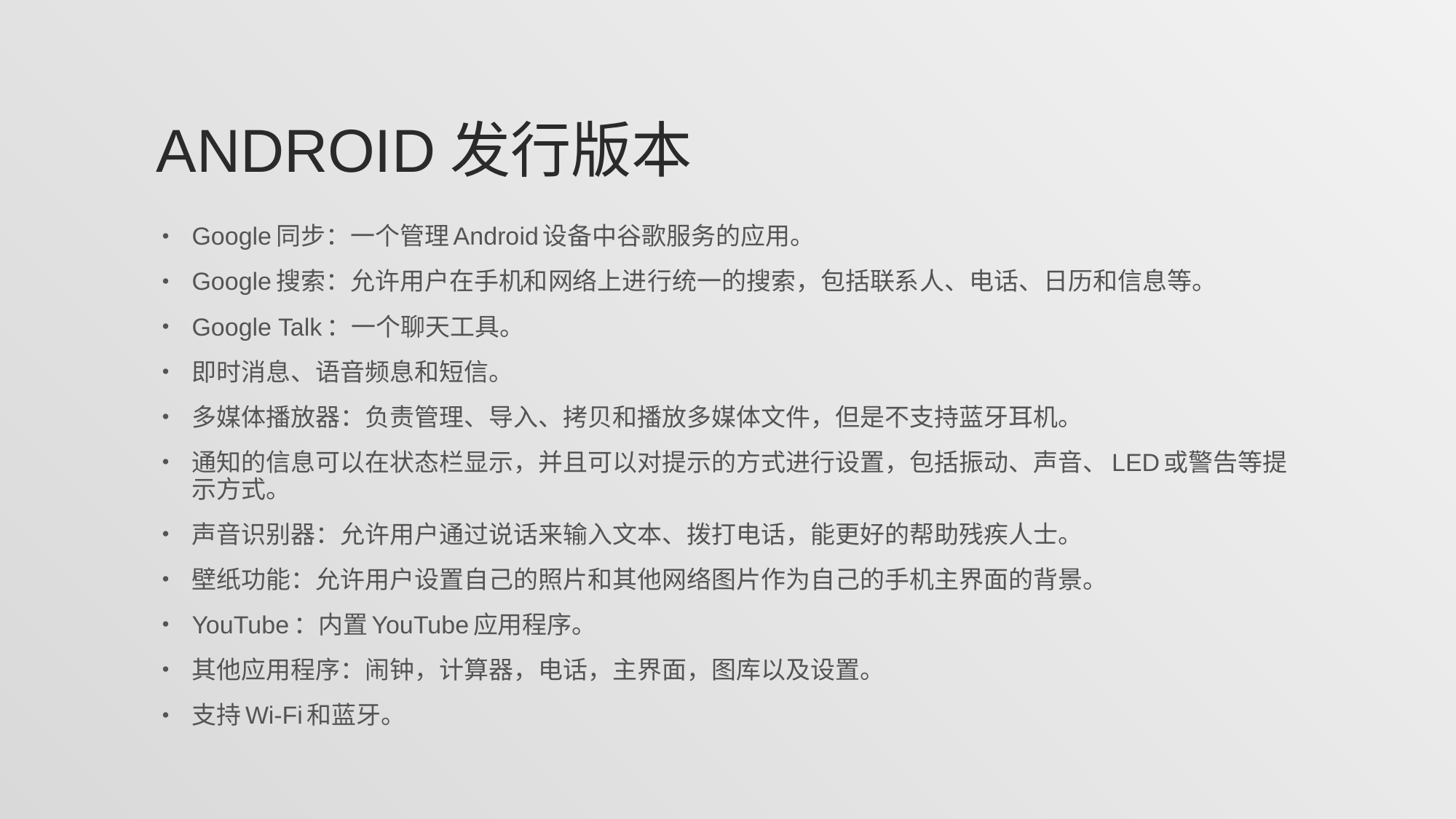

# Android发行版本
Google同步：一个管理Android设备中谷歌服务的应用。
Google搜索：允许用户在手机和网络上进行统一的搜索，包括联系人、电话、日历和信息等。
Google Talk：一个聊天工具。
即时消息、语音频息和短信。
多媒体播放器：负责管理、导入、拷贝和播放多媒体文件，但是不支持蓝牙耳机。
通知的信息可以在状态栏显示，并且可以对提示的方式进行设置，包括振动、声音、LED或警告等提示方式。
声音识别器：允许用户通过说话来输入文本、拨打电话，能更好的帮助残疾人士。
壁纸功能：允许用户设置自己的照片和其他网络图片作为自己的手机主界面的背景。
YouTube：内置YouTube应用程序。
其他应用程序：闹钟，计算器，电话，主界面，图库以及设置。
支持Wi-Fi和蓝牙。